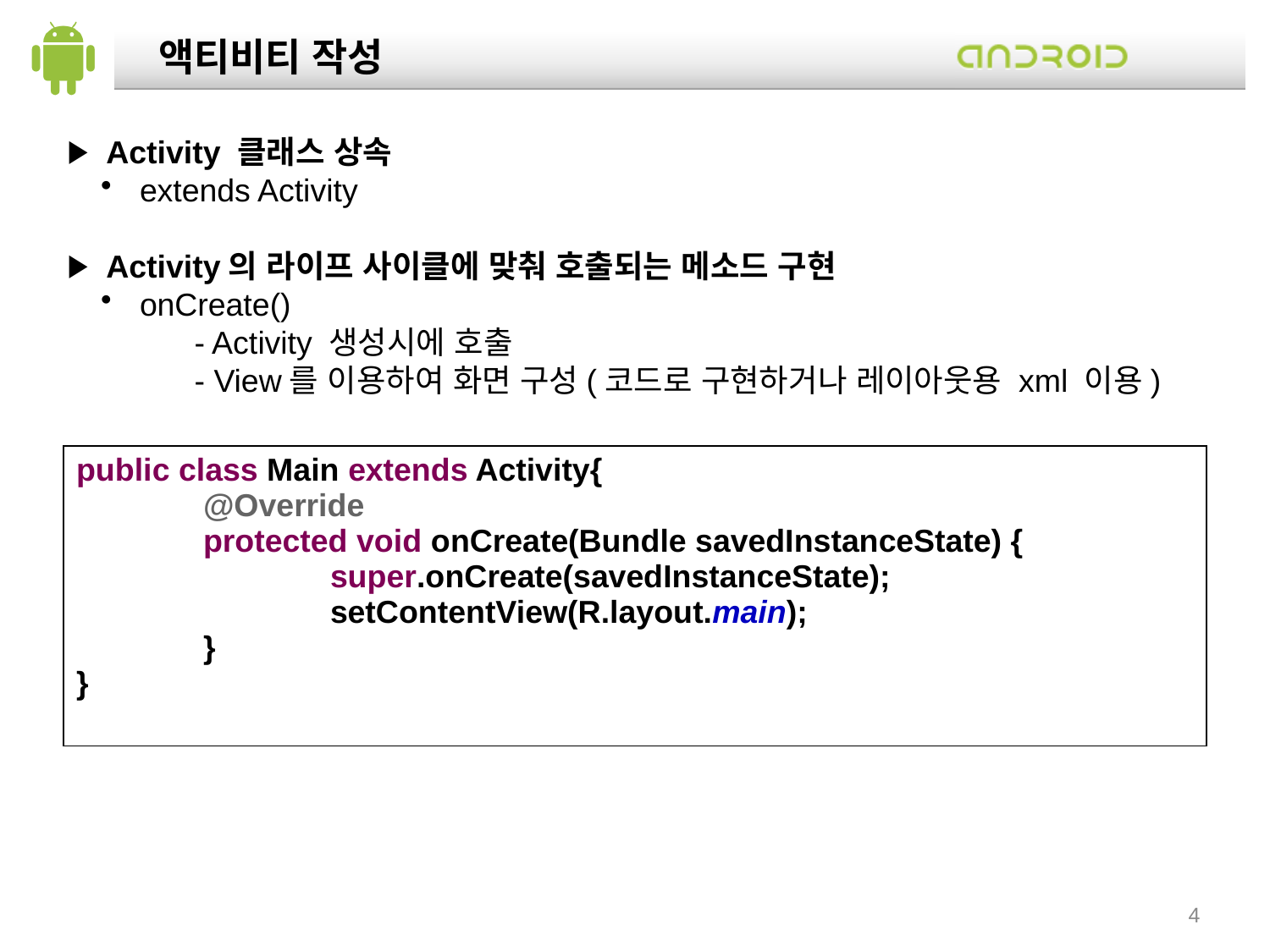

액티비티 작성
 Activity 클래스 상속
 extends Activity

 Activity의 라이프 사이클에 맞춰 호출되는 메소드 구현
 onCreate()
- Activity 생성시에 호출
- View를 이용하여 화면 구성(코드로 구현하거나 레이아웃용 xml 이용)
| public class Main extends Activity{ @Override protected void onCreate(Bundle savedInstanceState) { super.onCreate(savedInstanceState); setContentView(R.layout.main); } } |
| --- |
4